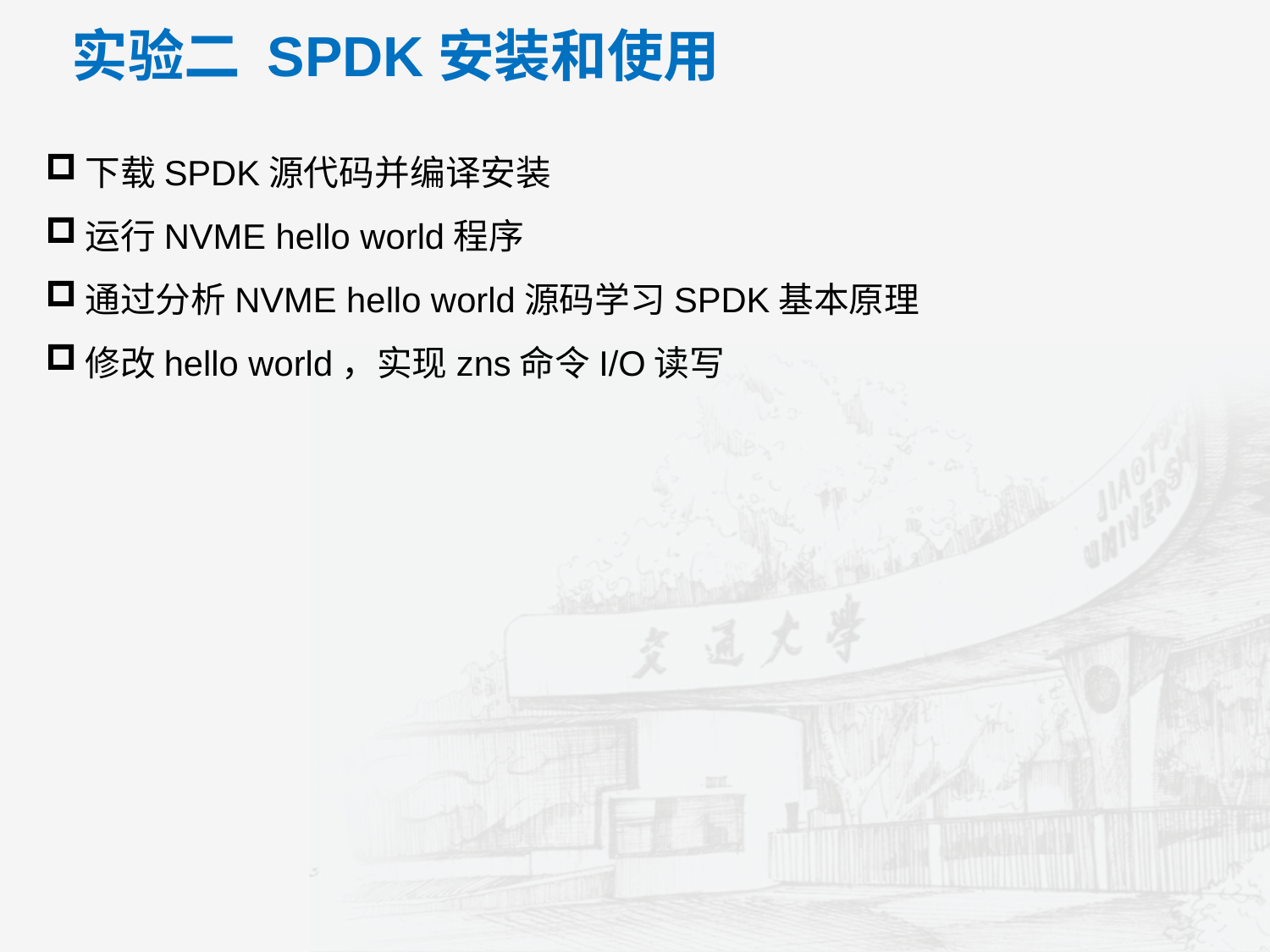

实验二 SPDK安装和使用
下载SPDK源代码并编译安装
运行NVME hello world程序
通过分析NVME hello world源码学习SPDK基本原理
修改hello world，实现zns命令I/O读写